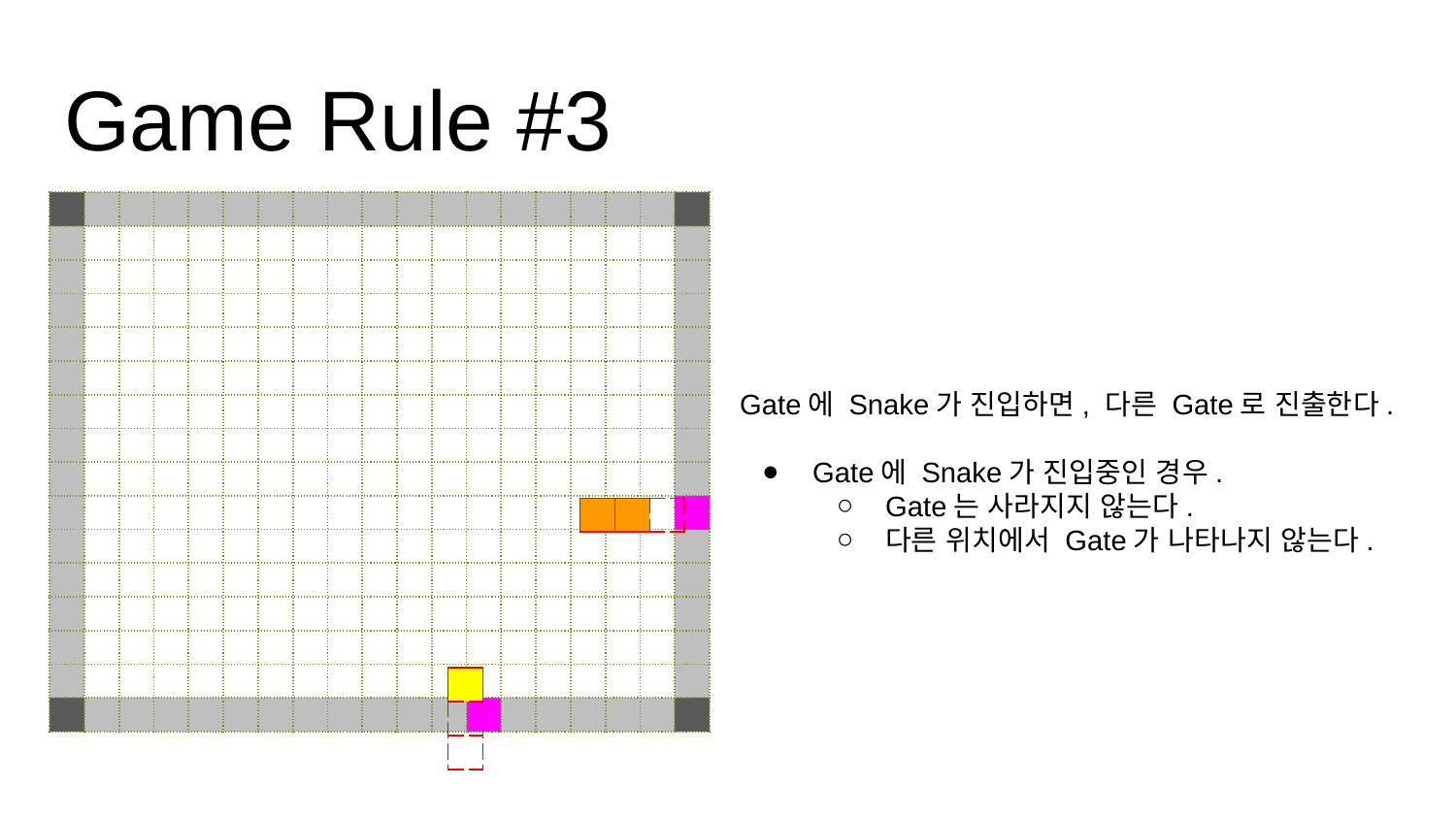

# Game Rule #3
|  |  |  |  |  |  |  |  |  |  |  |  |  |  |  |  |  |  |  |
| --- | --- | --- | --- | --- | --- | --- | --- | --- | --- | --- | --- | --- | --- | --- | --- | --- | --- | --- |
|  |  |  |  |  |  |  |  |  |  |  |  |  |  |  |  |  |  |  |
|  |  |  |  |  |  |  |  |  |  |  |  |  |  |  |  |  |  |  |
|  |  |  |  |  |  |  |  |  |  |  |  |  |  |  |  |  |  |  |
|  |  |  |  |  |  |  |  |  |  |  |  |  |  |  |  |  |  |  |
|  |  |  |  |  |  |  |  |  |  |  |  |  |  |  |  |  |  |  |
|  |  |  |  |  |  |  |  |  |  |  |  |  |  |  |  |  |  |  |
|  |  |  |  |  |  |  |  |  |  |  |  |  |  |  |  |  |  |  |
|  |  |  |  |  |  |  |  |  |  |  |  |  |  |  |  |  |  |  |
|  |  |  |  |  |  |  |  |  |  |  |  |  |  |  |  |  |  |  |
|  |  |  |  |  |  |  |  |  |  |  |  |  |  |  |  |  |  |  |
|  |  |  |  |  |  |  |  |  |  |  |  |  |  |  |  |  |  |  |
|  |  |  |  |  |  |  |  |  |  |  |  |  |  |  |  |  |  |  |
|  |  |  |  |  |  |  |  |  |  |  |  |  |  |  |  |  |  |  |
|  |  |  |  |  |  |  |  |  |  |  |  |  |  |  |  |  |  |  |
|  |  |  |  |  |  |  |  |  |  |  |  |  |  |  |  |  |  |  |
Gate에 Snake가 진입하면, 다른 Gate로 진출한다.

Gate에 Snake가 진입중인 경우.
Gate는 사라지지 않는다.
다른 위치에서 Gate가 나타나지 않는다.
|  |  |  |
| --- | --- | --- |
|  |
| --- |
|  |
|  |